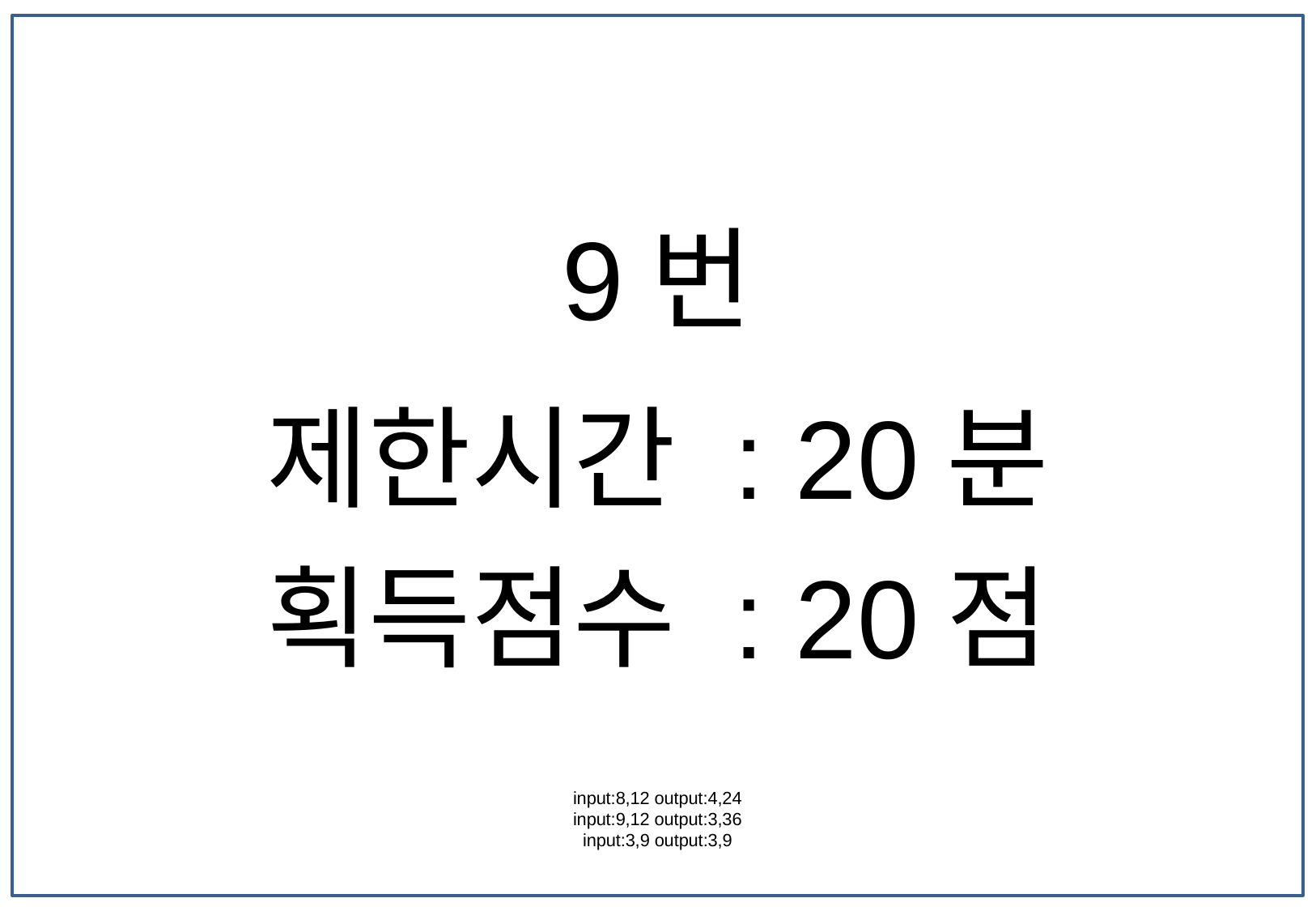

9번
제한시간 : 20분
획득점수 : 20점
input:8,12 output:4,24
input:9,12 output:3,36
input:3,9 output:3,9